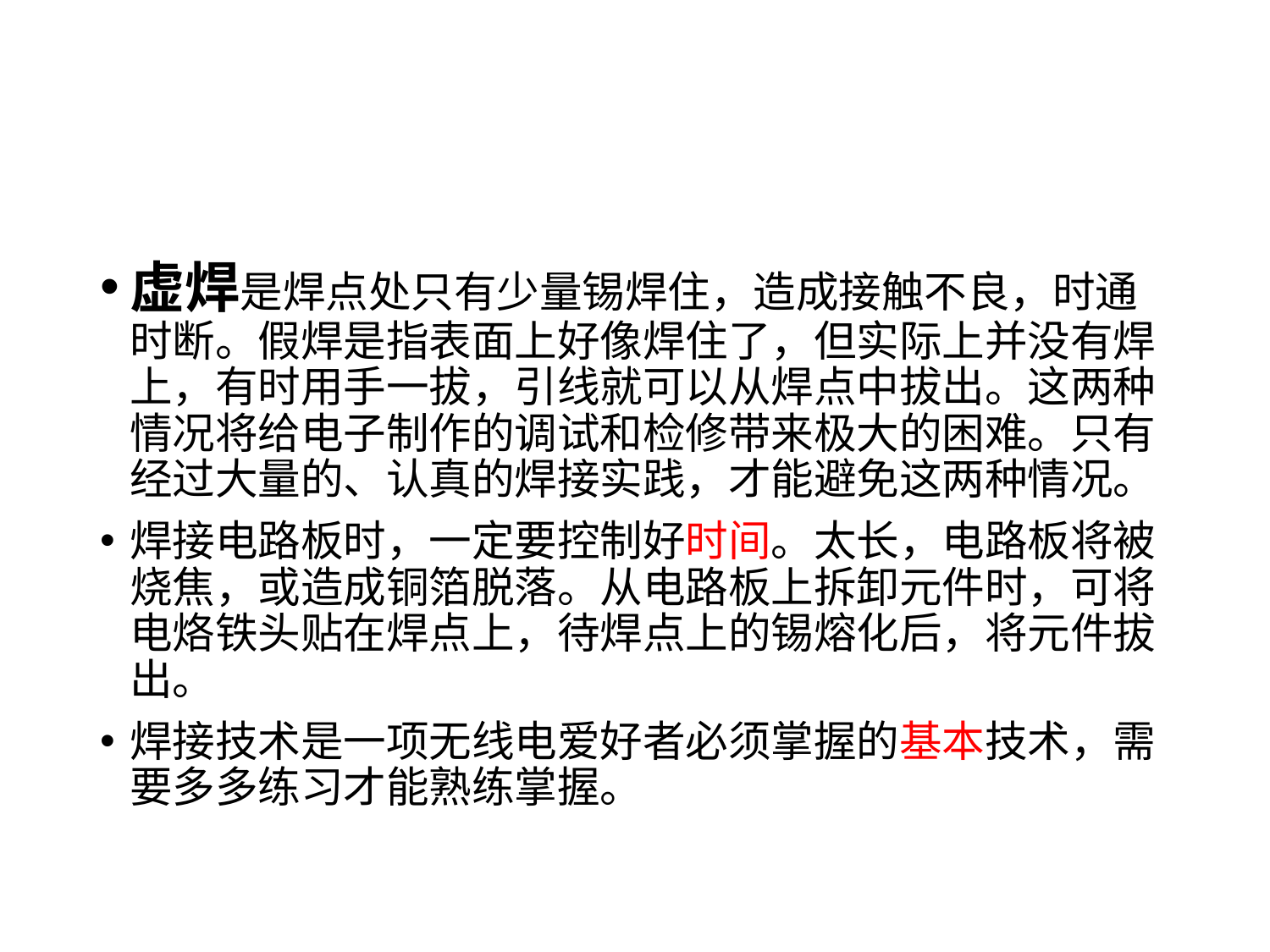

#
虚焊是焊点处只有少量锡焊住，造成接触不良，时通时断。假焊是指表面上好像焊住了，但实际上并没有焊上，有时用手一拔，引线就可以从焊点中拔出。这两种情况将给电子制作的调试和检修带来极大的困难。只有经过大量的、认真的焊接实践，才能避免这两种情况。
焊接电路板时，一定要控制好时间。太长，电路板将被烧焦，或造成铜箔脱落。从电路板上拆卸元件时，可将电烙铁头贴在焊点上，待焊点上的锡熔化后，将元件拔出。
焊接技术是一项无线电爱好者必须掌握的基本技术，需要多多练习才能熟练掌握。